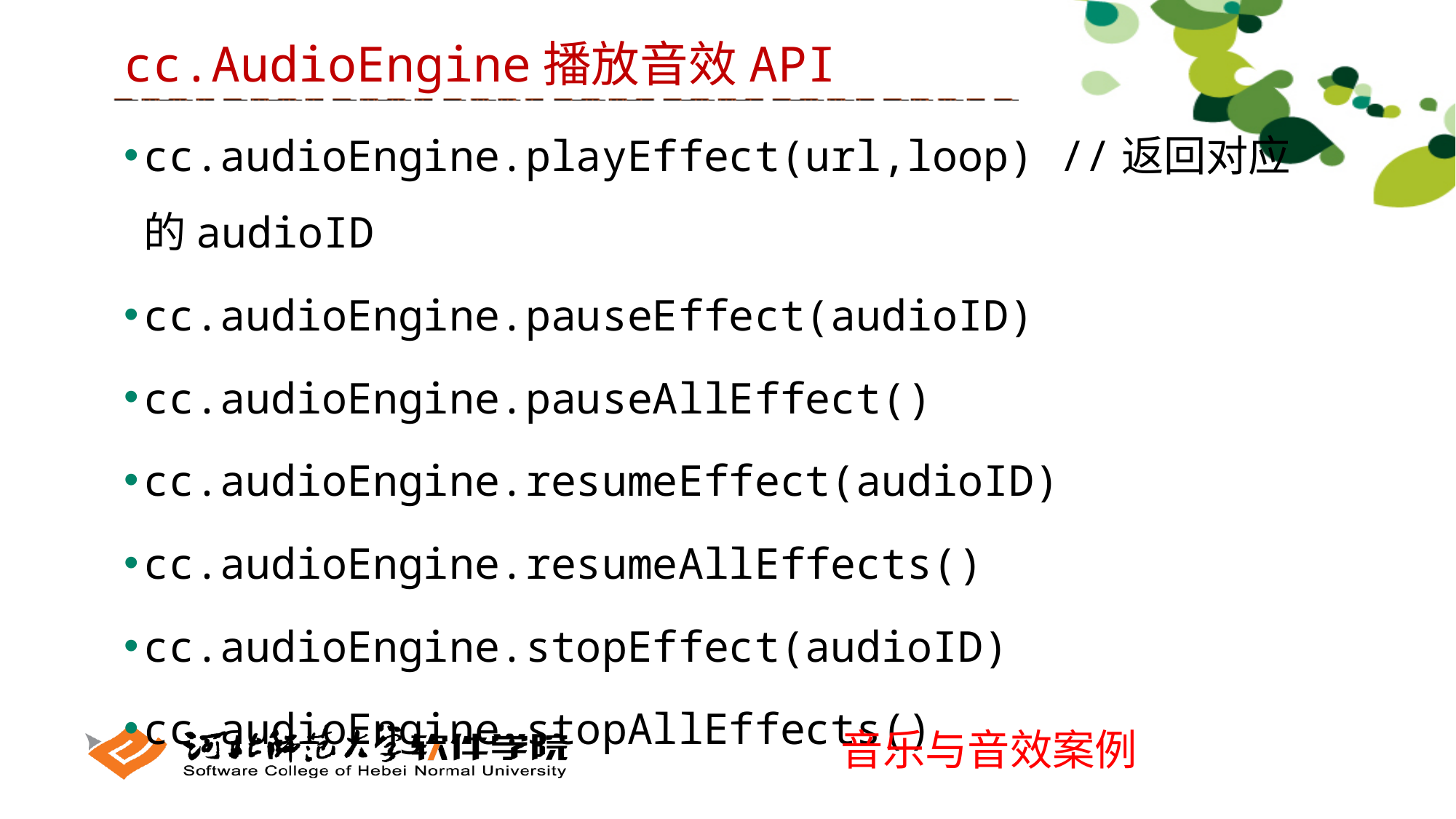

cc.AudioEngine播放音效API
cc.audioEngine.playEffect(url,loop) //返回对应的audioID
cc.audioEngine.pauseEffect(audioID)
cc.audioEngine.pauseAllEffect()
cc.audioEngine.resumeEffect(audioID)
cc.audioEngine.resumeAllEffects()
cc.audioEngine.stopEffect(audioID)
cc.audioEngine.stopAllEffects()

音乐与音效案例